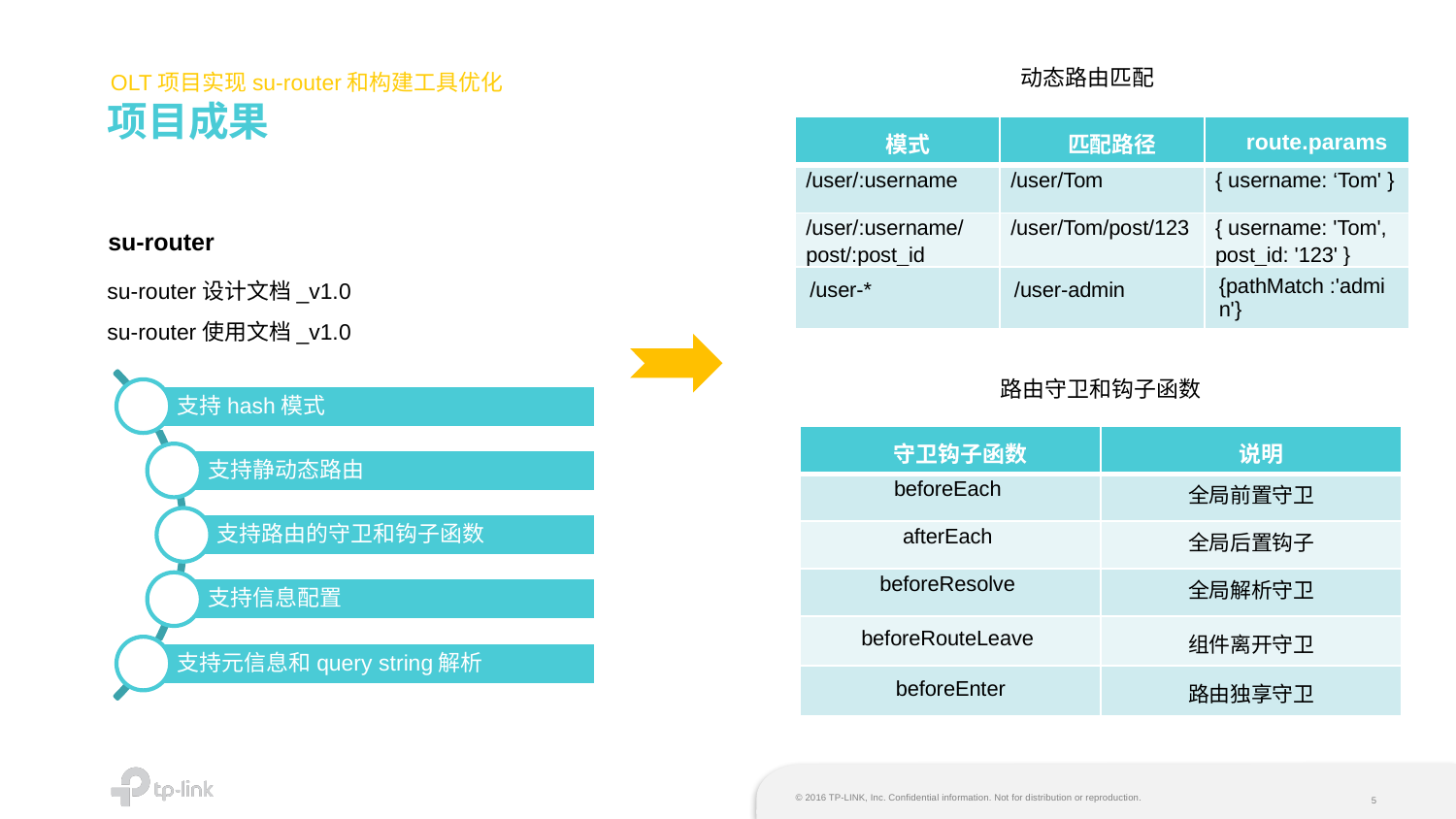

动态路由匹配
OLT项目实现su-router和构建工具优化
# 项目成果
| 模式 | 匹配路径 | route.params |
| --- | --- | --- |
| /user/:username | /user/Tom | { username: ‘Tom' } |
| /user/:username/post/:post\_id | /user/Tom/post/123 | { username: 'Tom', post\_id: '123' } |
| /user-\* | /user-admin | {pathMatch :'admin'} |
su-router
su-router设计文档_v1.0
su-router使用文档_v1.0

支持hash模式
支持静动态路由
支持路由的守卫和钩子函数
支持信息配置
支持元信息和query string解析
路由守卫和钩子函数
| 守卫钩子函数 | 说明 |
| --- | --- |
| beforeEach | 全局前置守卫 |
| afterEach | 全局后置钩子 |
| beforeResolve | 全局解析守卫 |
| beforeRouteLeave | 组件离开守卫 |
| beforeEnter | 路由独享守卫 |